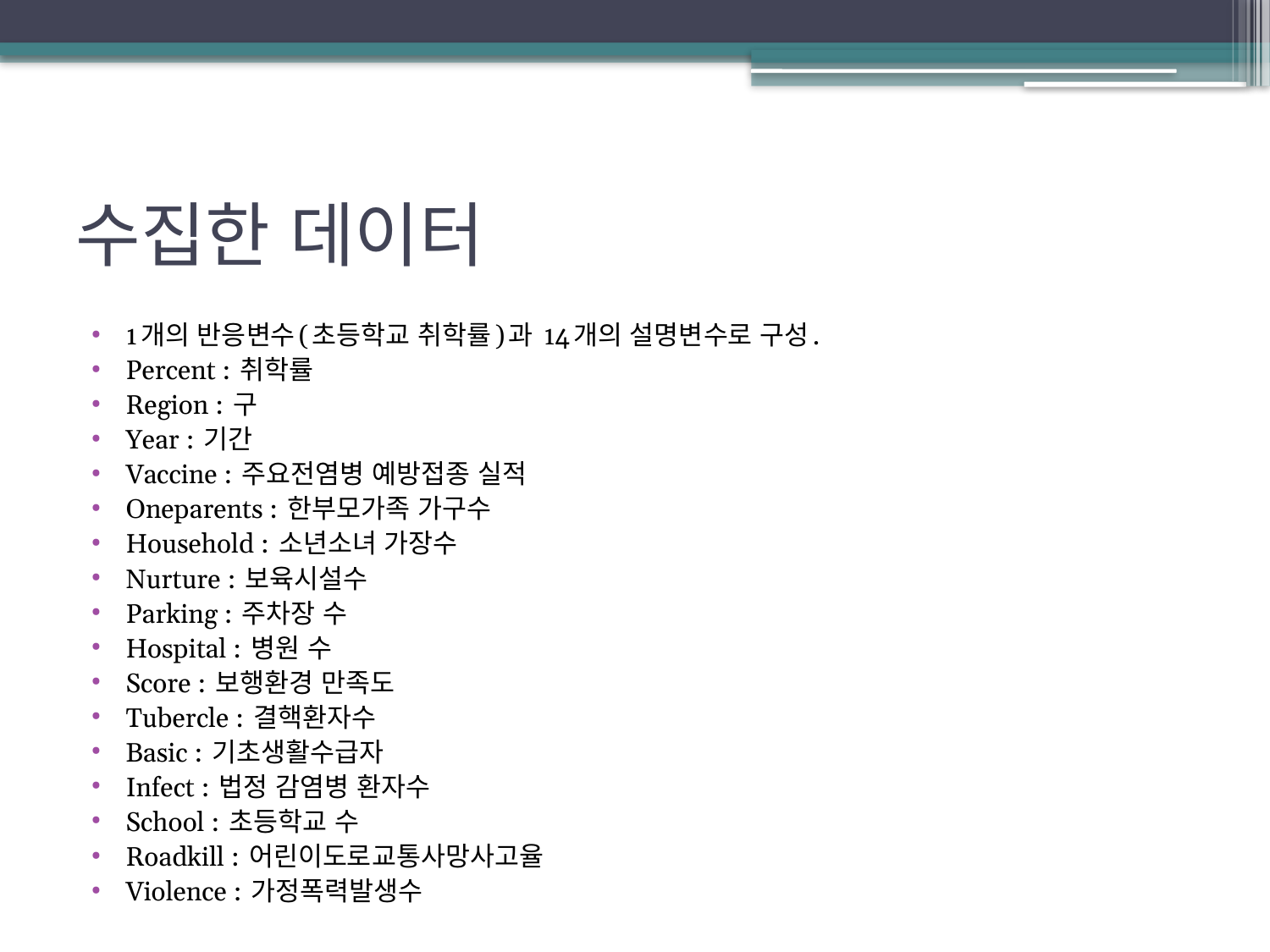

# 수집한 데이터
1개의 반응변수(초등학교 취학률)과 14개의 설명변수로 구성.
Percent : 취학률
Region : 구
Year : 기간
Vaccine : 주요전염병 예방접종 실적
Oneparents : 한부모가족 가구수
Household : 소년소녀 가장수
Nurture : 보육시설수
Parking : 주차장 수
Hospital : 병원 수
Score : 보행환경 만족도
Tubercle : 결핵환자수
Basic : 기초생활수급자
Infect : 법정 감염병 환자수
School : 초등학교 수
Roadkill : 어린이도로교통사망사고율
Violence : 가정폭력발생수